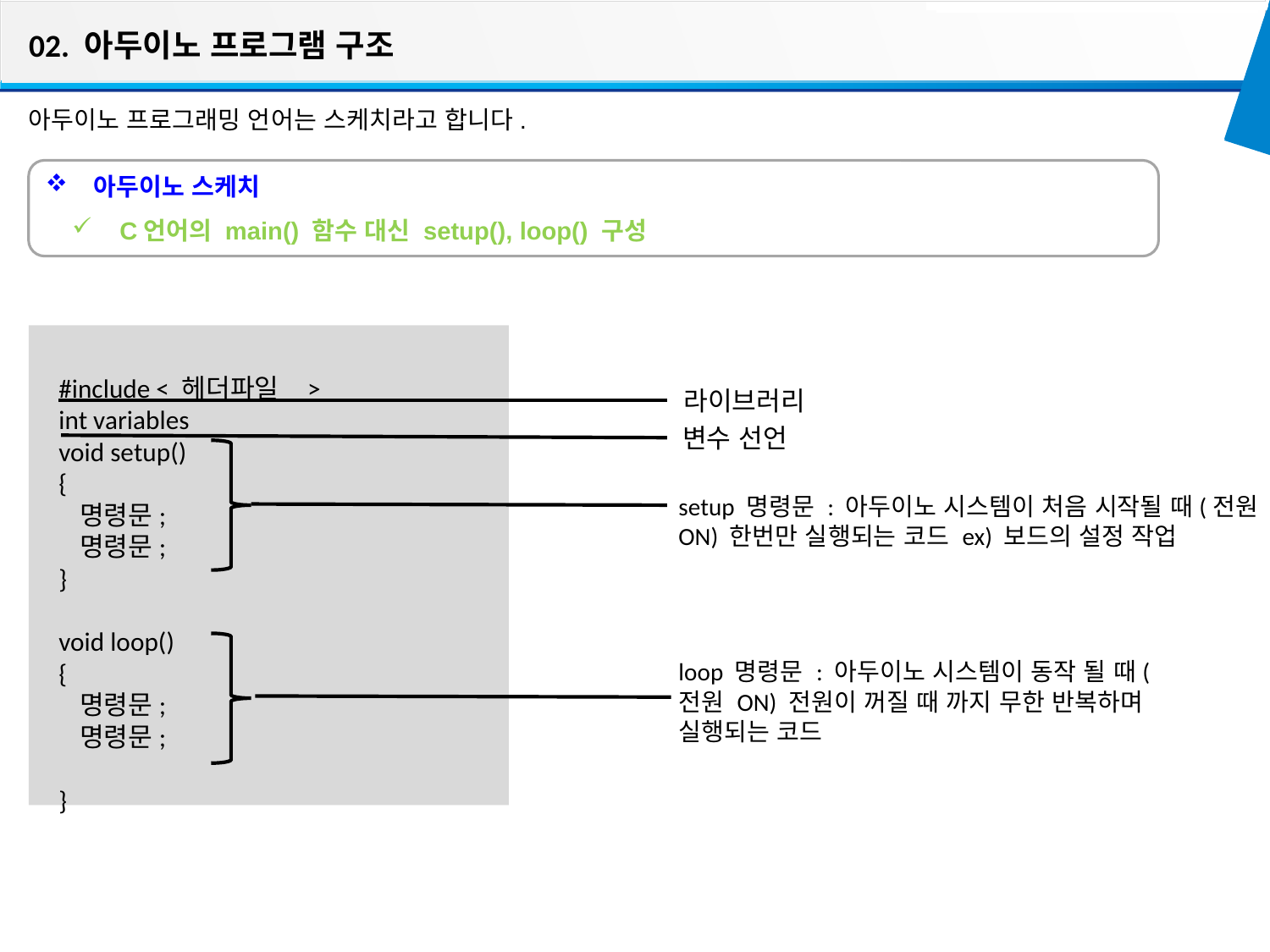

02. 아두이노 프로그램 구조

아두이노 프로그래밍 언어는 스케치라고 합니다.
아두이노 스케치
C언어의 main() 함수 대신 setup(), loop() 구성

#include < 헤더파일   >
int variables
void setup()
{
  명령문;
  명령문;
}

void loop()
{
  명령문;
  명령문;

}
라이브러리
변수 선언

setup 명령문 : 아두이노 시스템이 처음 시작될 때(전원 ON) 한번만 실행되는 코드 ex) 보드의 설정 작업

loop 명령문 : 아두이노 시스템이 동작 될 때(전원 ON) 전원이 꺼질 때 까지 무한 반복하며 실행되는 코드